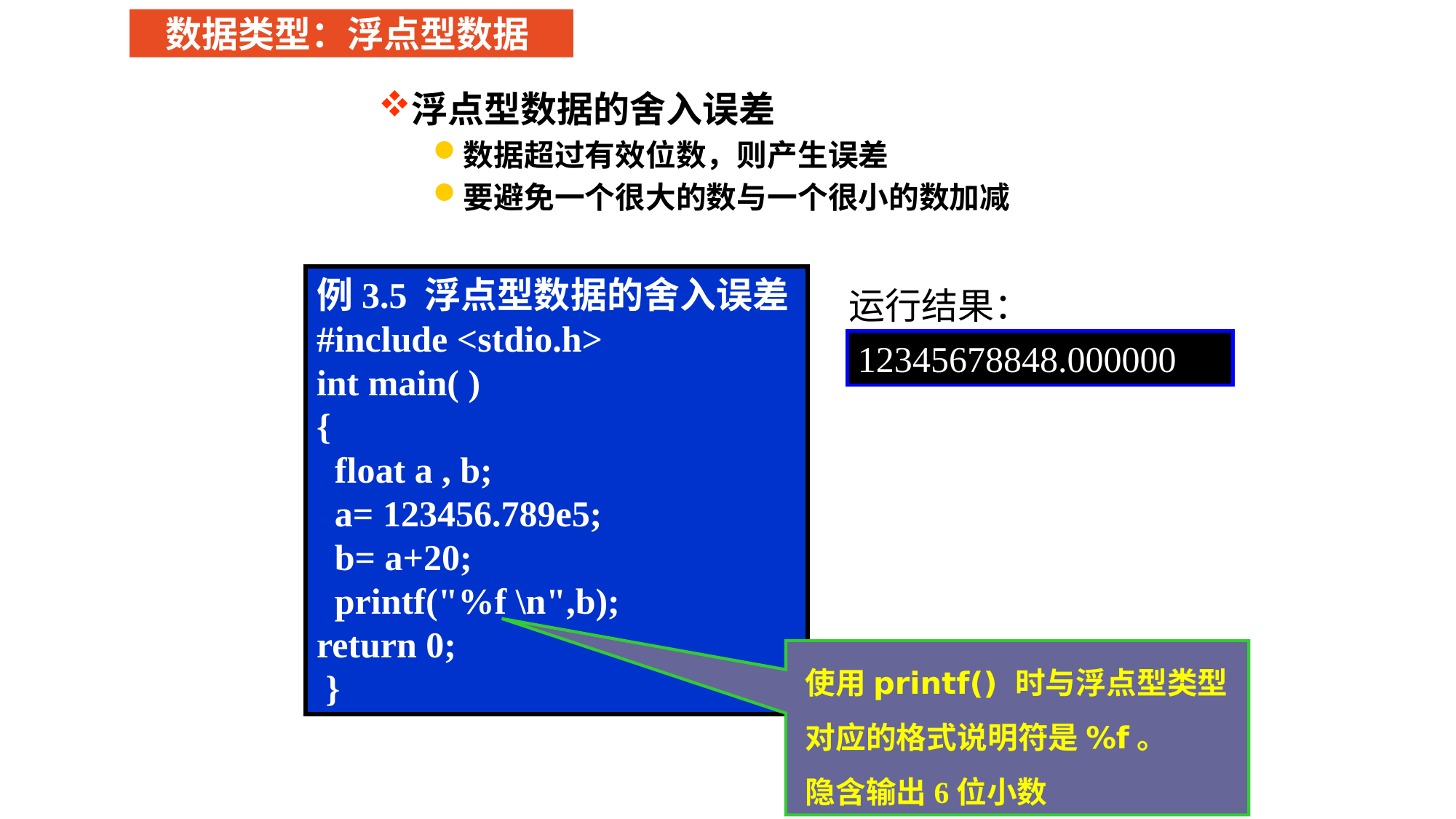

数据类型：浮点型数据
浮点型数据的舍入误差
数据超过有效位数，则产生误差
要避免一个很大的数与一个很小的数加减
例3.5 浮点型数据的舍入误差
#include <stdio.h>
int main( )
{
  float a , b;
  a= 123456.789e5;
  b= a+20;
  printf("%f \n",b);
return 0;
 }
   运行结果：
12345678848.000000
使用printf() 时与浮点型类型对应的格式说明符是%f。
隐含输出6位小数